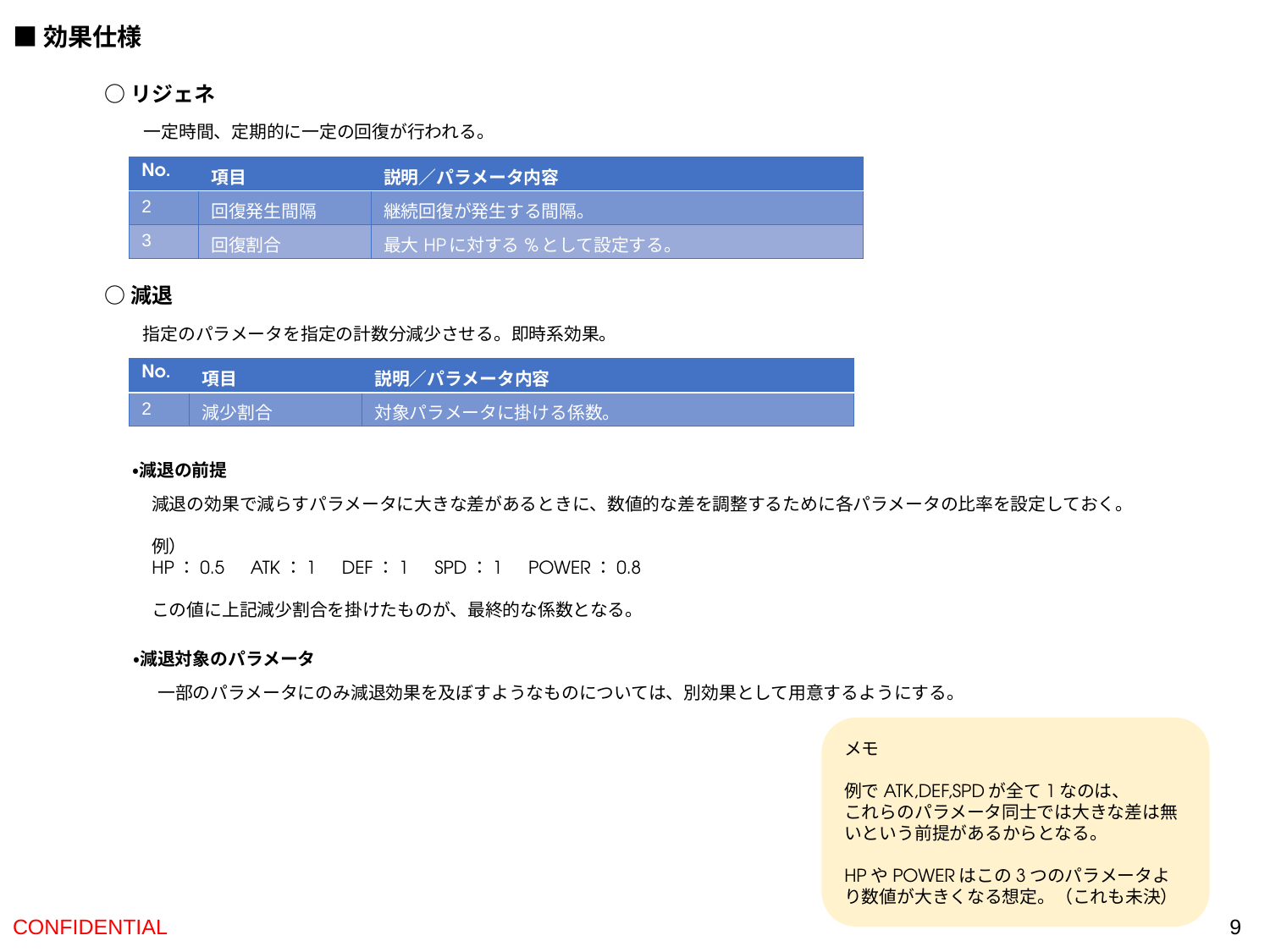

■効果仕様
○リジェネ
一定時間、定期的に一定の回復が行われる。
| No. | 項目 | 説明／パラメータ内容 |
| --- | --- | --- |
| 2 | 回復発生間隔 | 継続回復が発生する間隔。 |
| 3 | 回復割合 | 最大HPに対する%として設定する。 |
○減退
指定のパラメータを指定の計数分減少させる。即時系効果。
| No. | 項目 | 説明／パラメータ内容 |
| --- | --- | --- |
| 2 | 減少割合 | 対象パラメータに掛ける係数。 |
・減退の前提
減退の効果で減らすパラメータに大きな差があるときに、数値的な差を調整するために各パラメータの比率を設定しておく。

例）
HP：0.5　ATK：1　DEF：1　SPD：1　POWER：0.8

この値に上記減少割合を掛けたものが、最終的な係数となる。
・減退対象のパラメータ
一部のパラメータにのみ減退効果を及ぼすようなものについては、別効果として用意するようにする。
メモ

例でATK,DEF,SPDが全て1なのは、
これらのパラメータ同士では大きな差は無いという前提があるからとなる。

HPやPOWERはこの3つのパラメータより数値が大きくなる想定。（これも未決）
9
CONFIDENTIAL